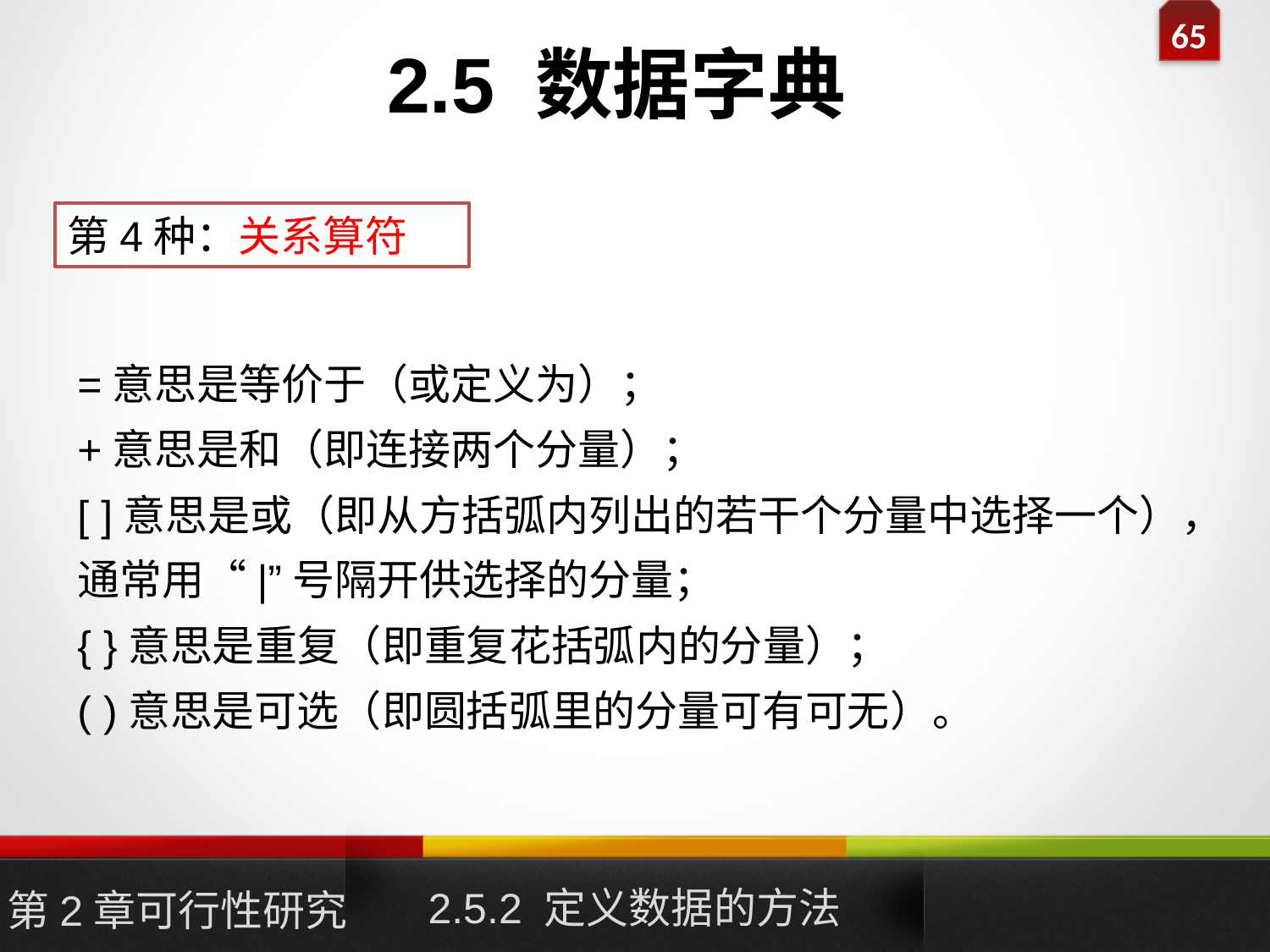

# 2.5 数据字典
第4种：关系算符
=意思是等价于（或定义为）；
+意思是和（即连接两个分量）；
[ ]意思是或（即从方括弧内列出的若干个分量中选择一个），通常用“|”号隔开供选择的分量；
{ }意思是重复（即重复花括弧内的分量）；
( )意思是可选（即圆括弧里的分量可有可无）。
2.5.2 定义数据的方法
第2章可行性研究